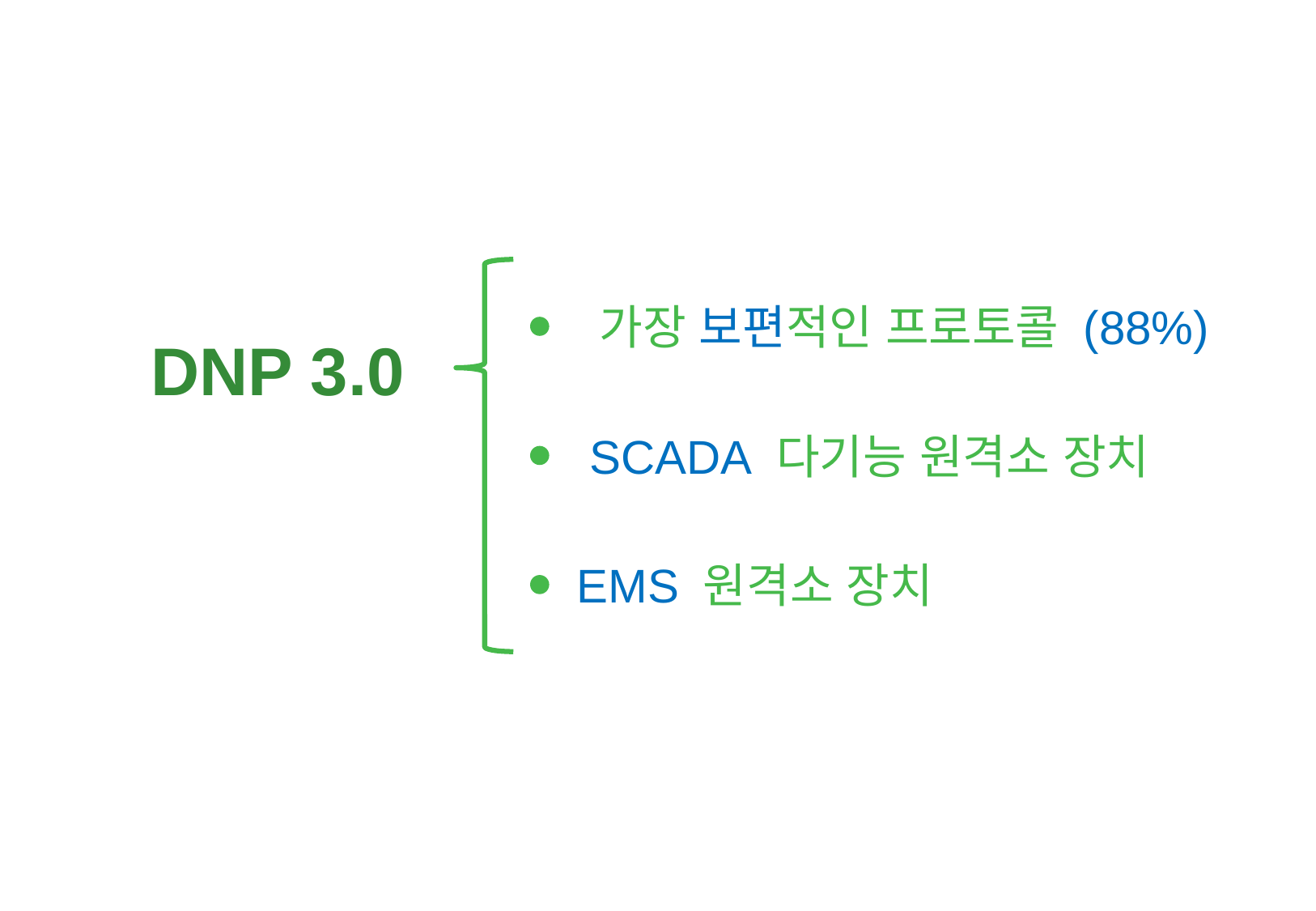

가장 보편적인 프로토콜 (88%)

DNP 3.0
SCADA 다기능 원격소 장치

EMS 원격소 장치